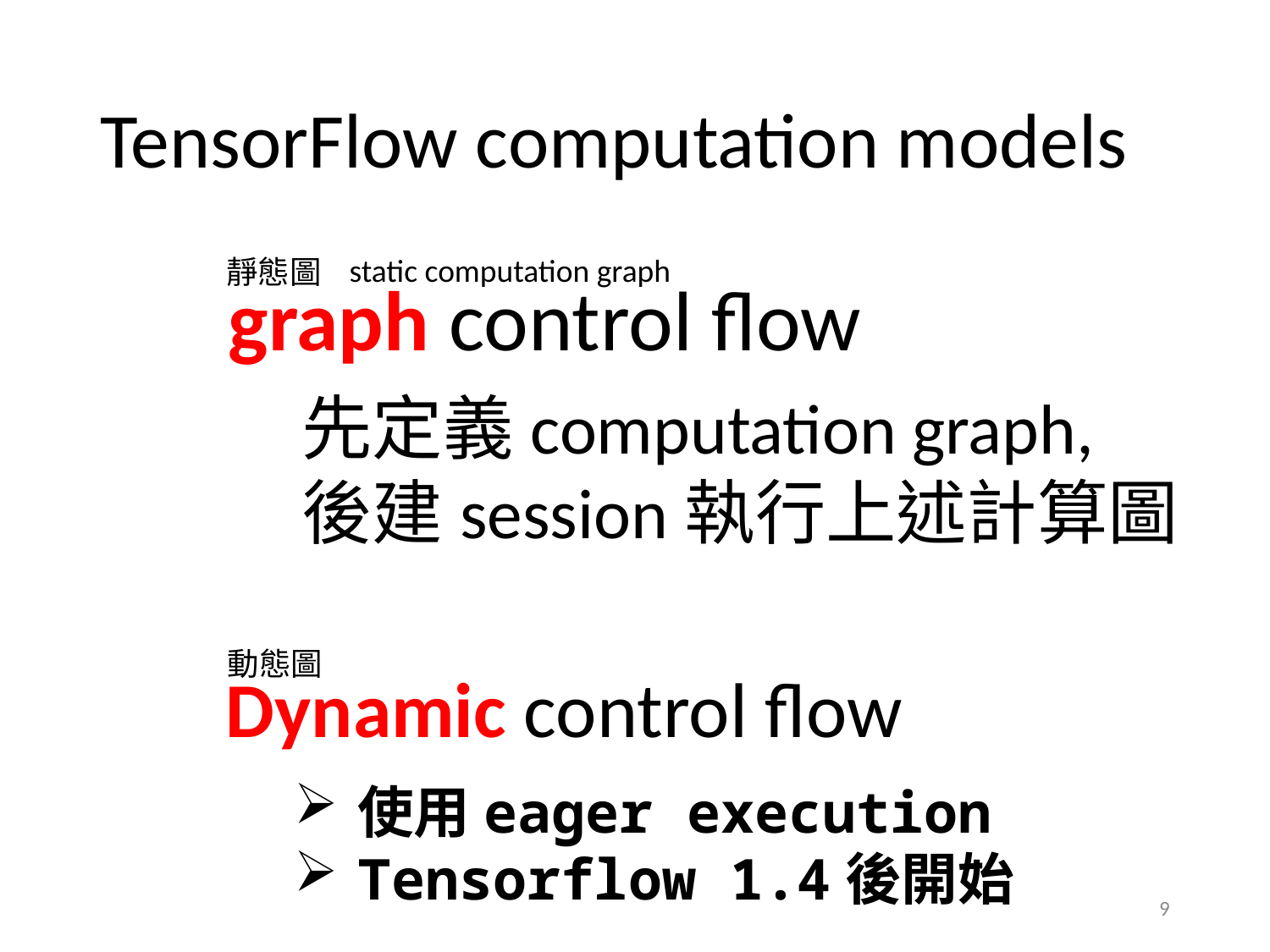

# TensorFlow computation models
static computation graph
靜態圖
graph control flow
先定義computation graph,
後建session執行上述計算圖
動態圖
Dynamic control flow
使用eager execution
Tensorflow 1.4後開始
9